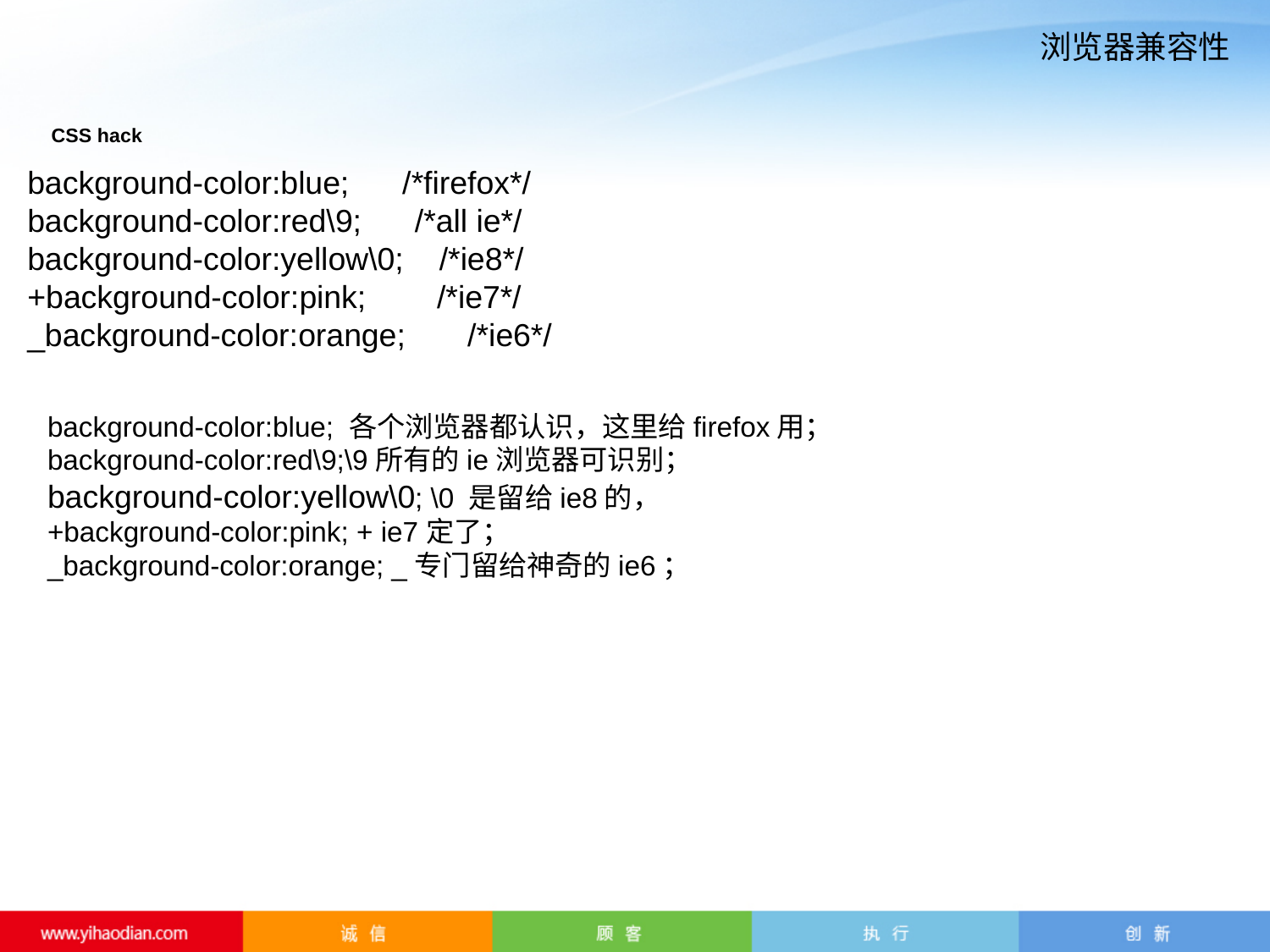

浏览器兼容性
# CSS hack
background-color:blue;      /*firefox*/
background-color:red\9;      /*all ie*/
background-color:yellow\0;    /*ie8*/
+background-color:pink;        /*ie7*/
_background-color:orange;       /*ie6*/
background-color:blue; 各个浏览器都认识，这里给firefox用；
background-color:red\9;\9所有的ie浏览器可识别；
background-color:yellow\0; \0 是留给ie8的，
+background-color:pink; + ie7定了；
_background-color:orange; _专门留给神奇的ie6；